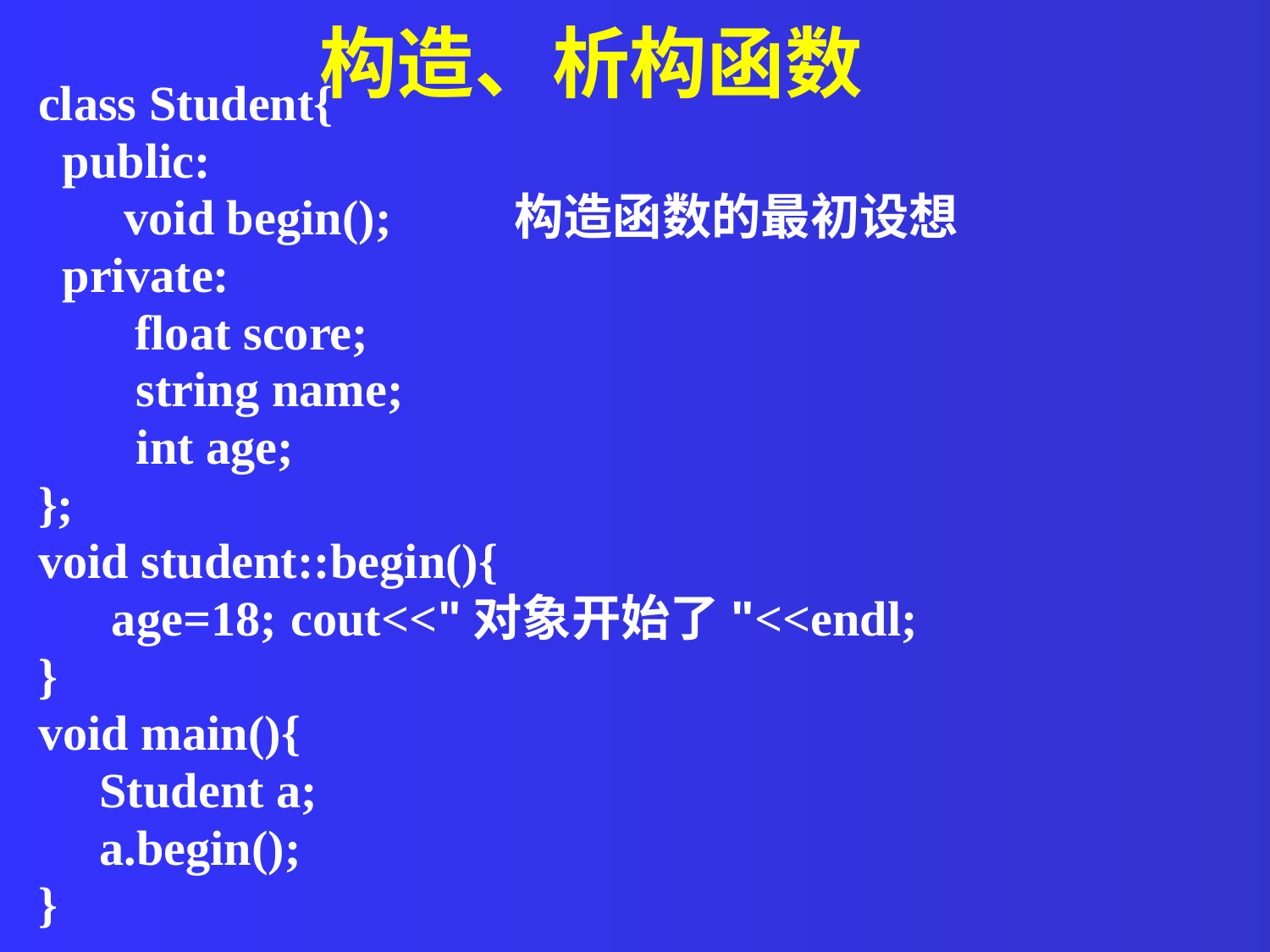

构造、析构函数
class Student{
  public:
       void begin();         构造函数的最初设想
  private:
	    float score;
        string name;
        int age;
};
void student::begin(){
      age=18; cout<<"对象开始了"<<endl;
}
void main(){
     Student a;
     a.begin();
}